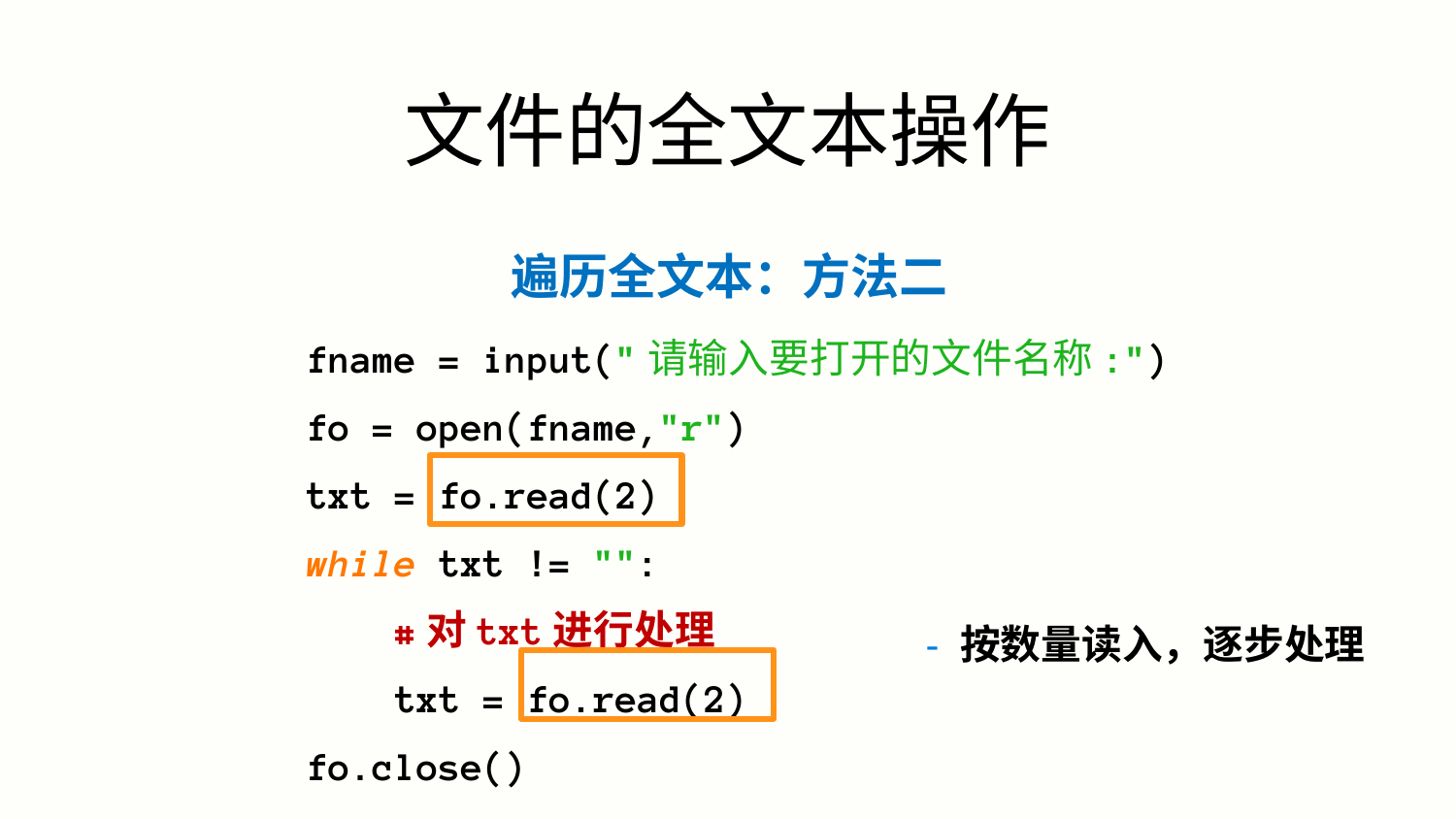

文件的全文本操作
遍历全文本：方法二
fname = input("请输入要打开的文件名称:")
fo = open(fname,"r")
txt = fo.read(2)
while txt != "":
    #对txt进行处理
    txt = fo.read(2)
fo.close()

- 按数量读入，逐步处理